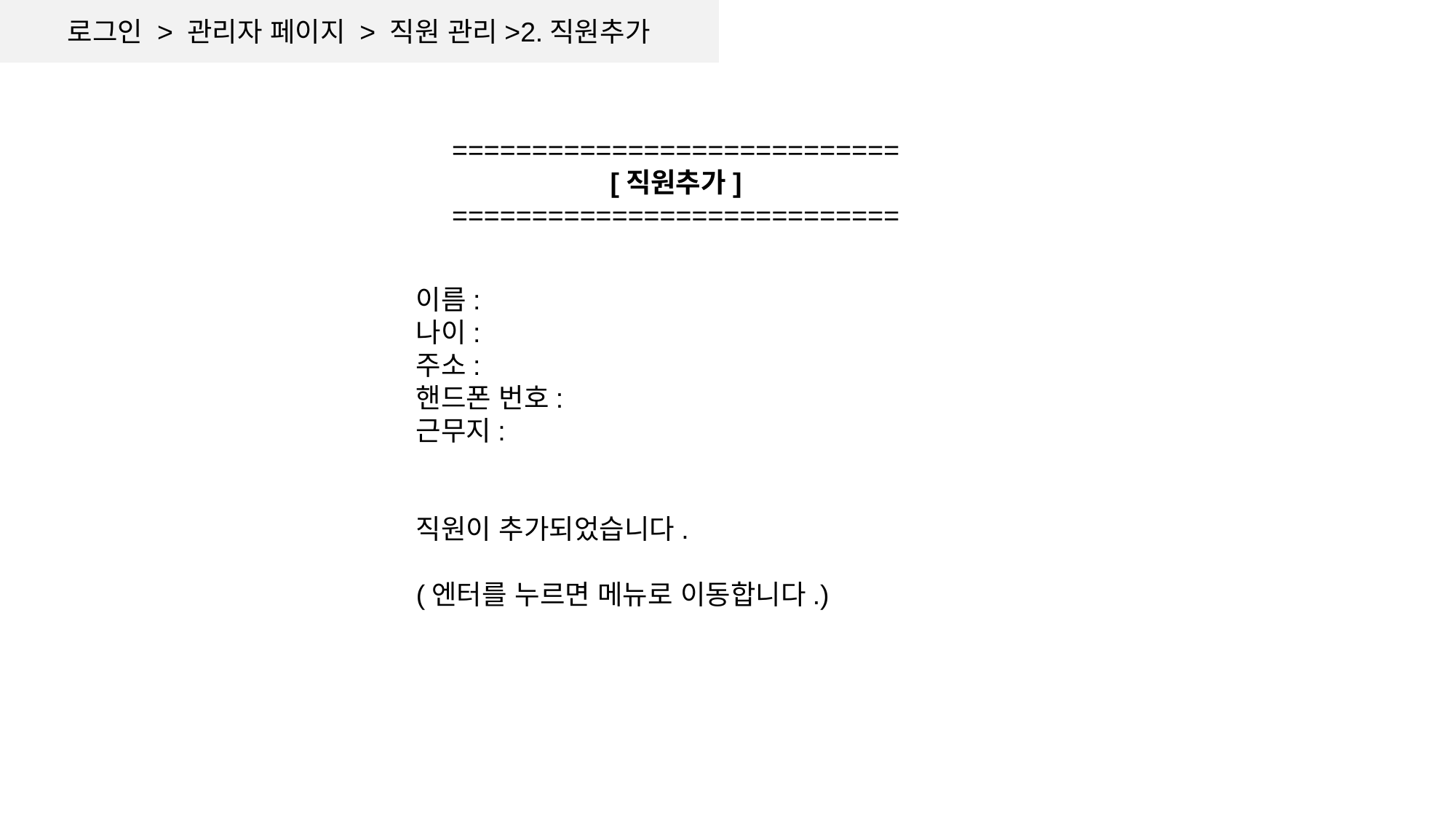

로그인 > 관리자 페이지 > 직원 관리>2.직원추가

============================
[직원추가]
============================

이름:
나이:
주소:
핸드폰 번호:
근무지:

직원이 추가되었습니다.

(엔터를 누르면 메뉴로 이동합니다.)